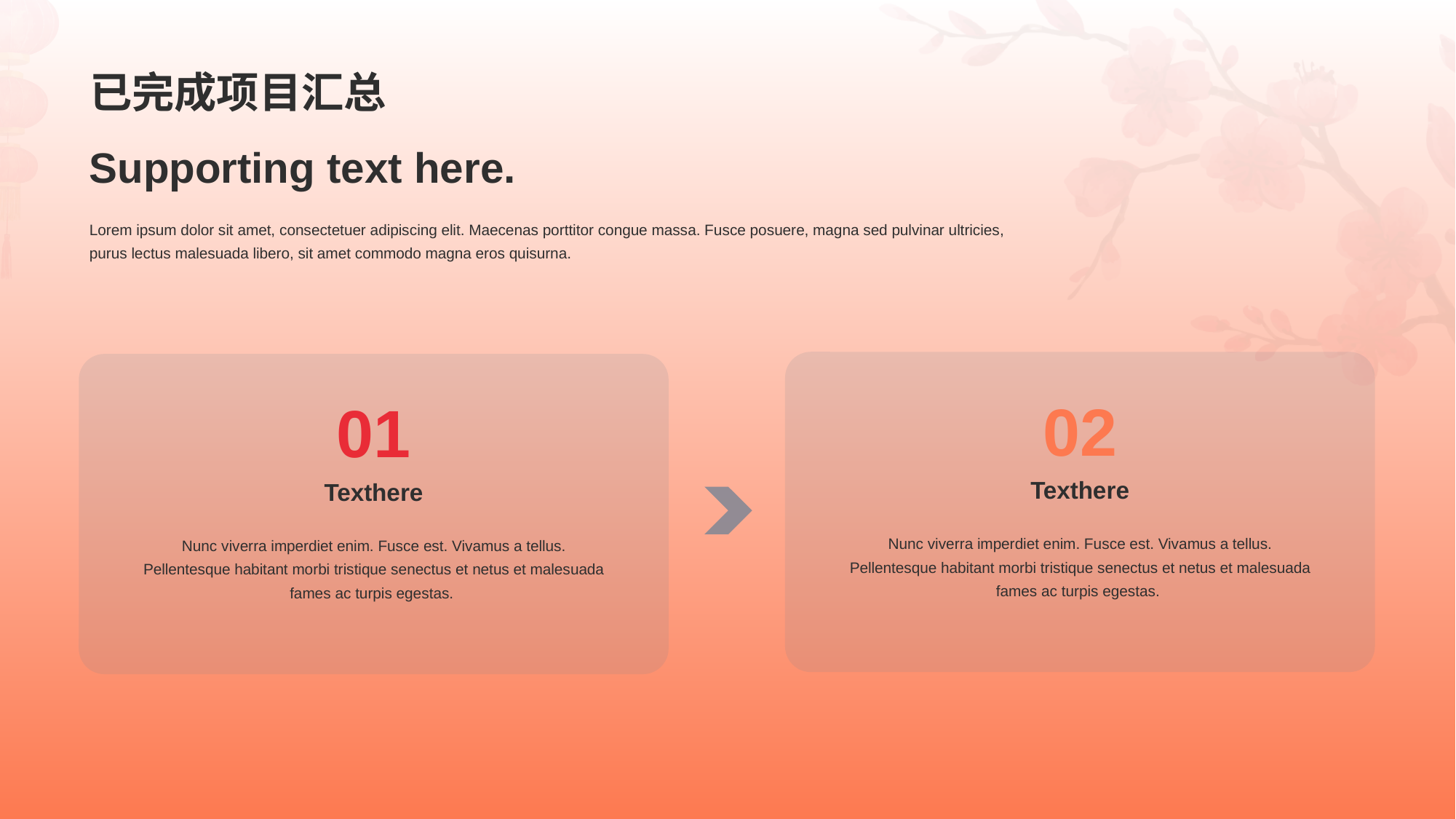

# 已完成项目汇总
Supporting text here.
Lorem ipsum dolor sit amet, consectetuer adipiscing elit. Maecenas porttitor congue massa. Fusce posuere, magna sed pulvinar ultricies, purus lectus malesuada libero, sit amet commodo magna eros quisurna.

02
Texthere
Nunc viverra imperdiet enim. Fusce est. Vivamus a tellus.
Pellentesque habitant morbi tristique senectus et netus et malesuada fames ac turpis egestas.

01
Texthere
Nunc viverra imperdiet enim. Fusce est. Vivamus a tellus.
Pellentesque habitant morbi tristique senectus et netus et malesuada fames ac turpis egestas.